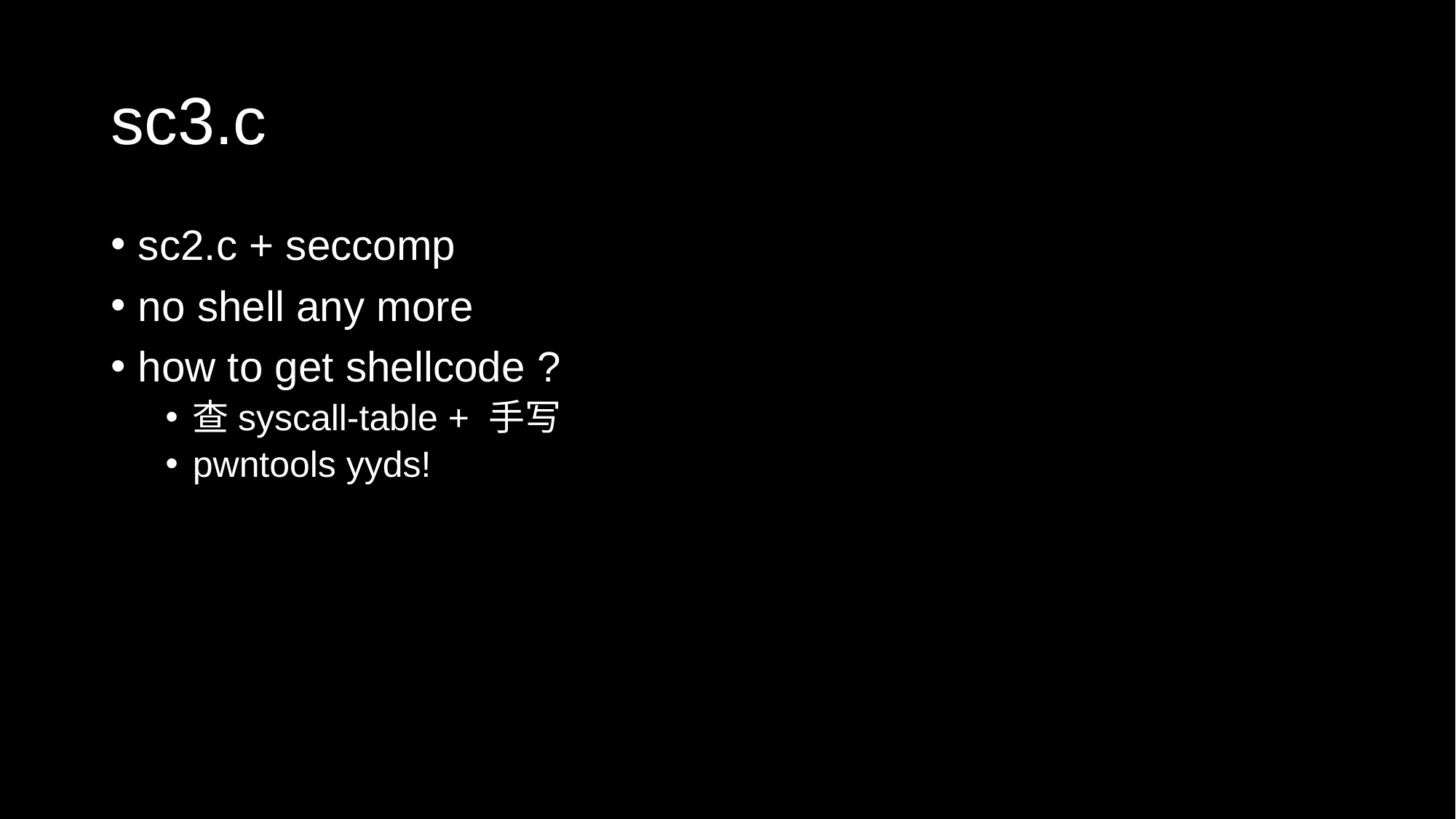

# sc3.c
sc2.c + seccomp
no shell any more
how to get shellcode ?
查syscall-table + 手写
pwntools yyds!